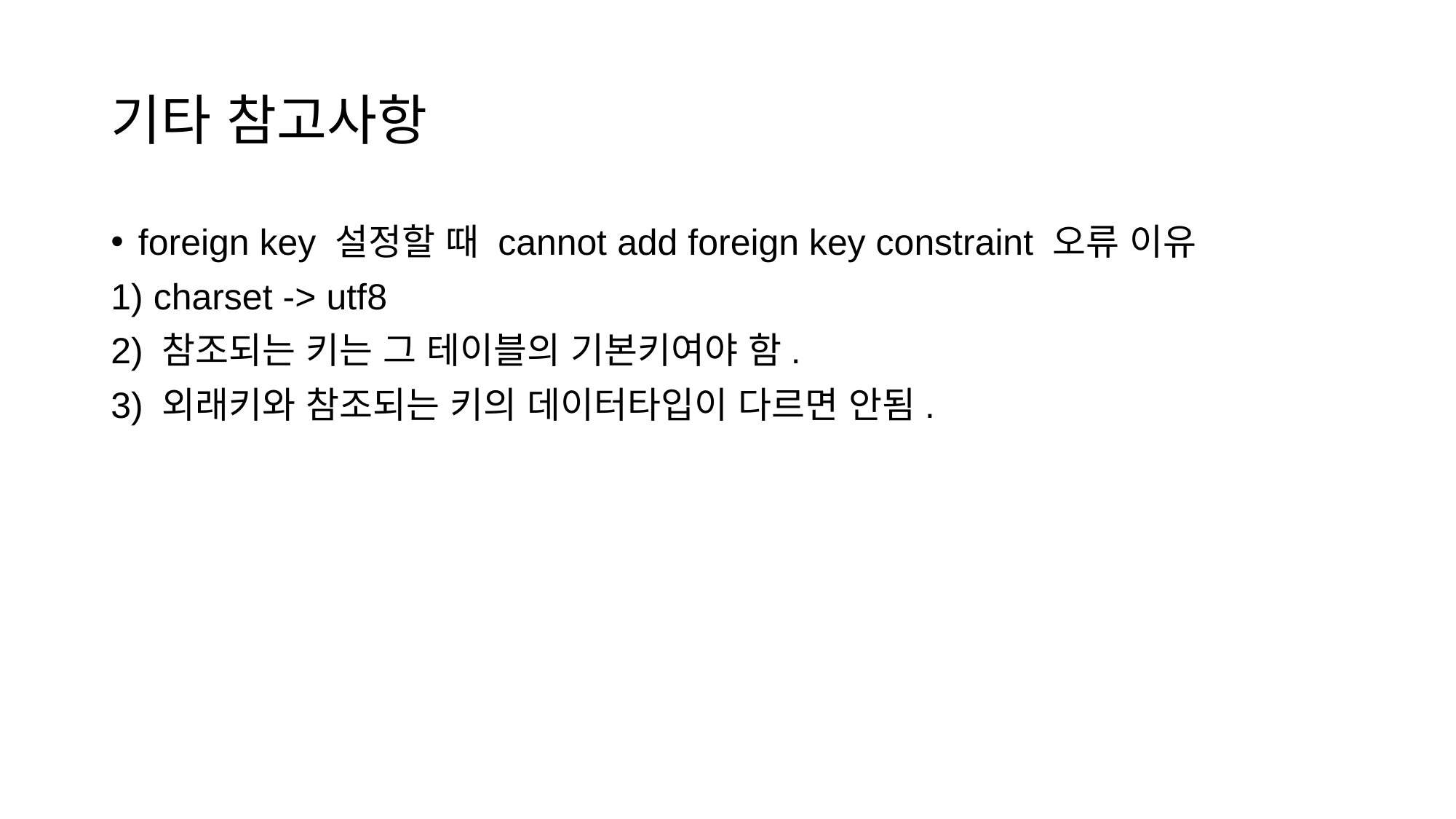

# 기타 참고사항
foreign key 설정할 때 cannot add foreign key constraint 오류 이유
1) charset -> utf8
2) 참조되는 키는 그 테이블의 기본키여야 함.
3) 외래키와 참조되는 키의 데이터타입이 다르면 안됨.